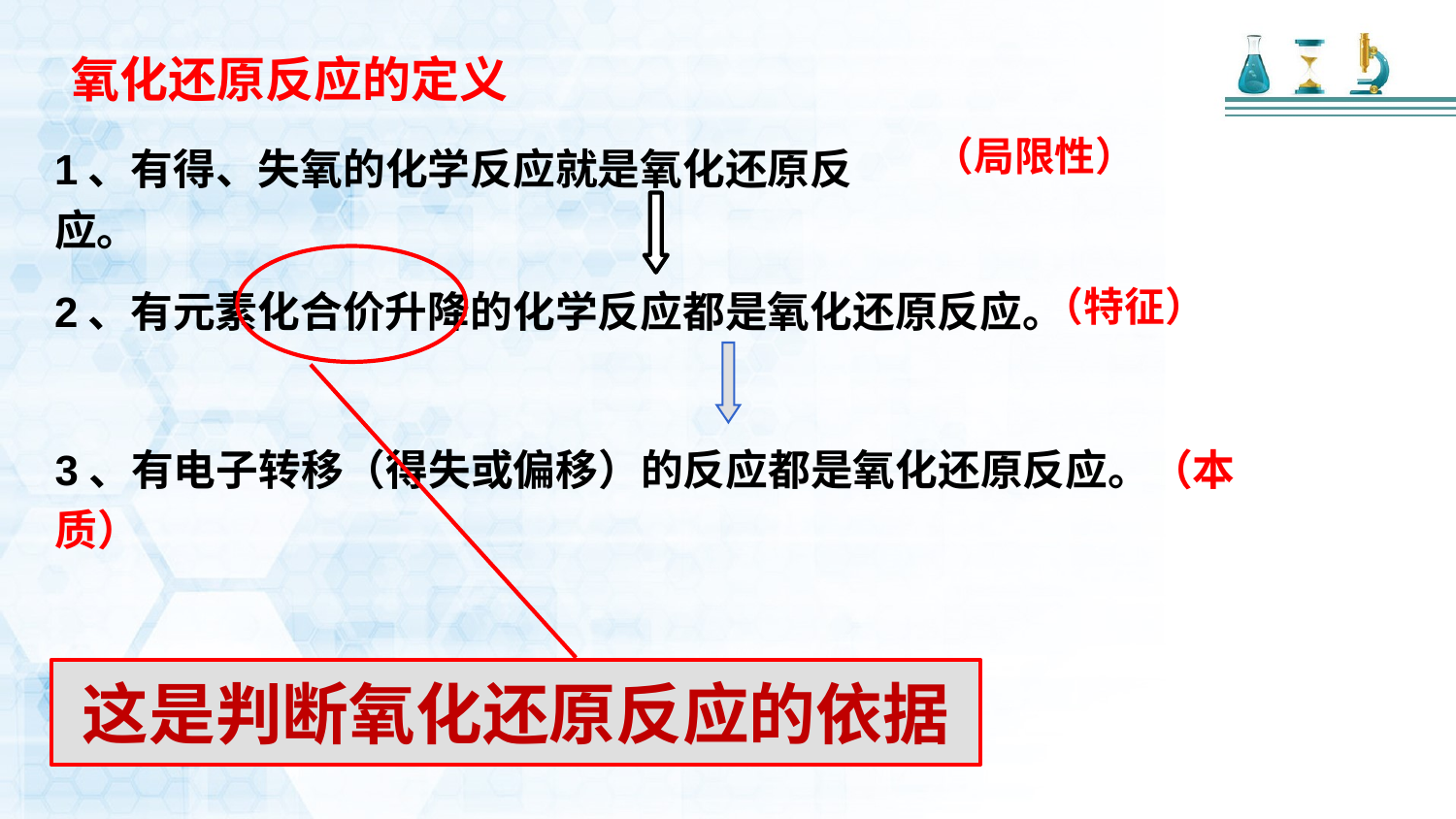

氧化还原反应的定义
（局限性）
1、有得、失氧的化学反应就是氧化还原反应。

2、有元素化合价升降的化学反应都是氧化还原反应。
（特征）

3、有电子转移（得失或偏移）的反应都是氧化还原反应。（本质）
这是判断氧化还原反应的依据